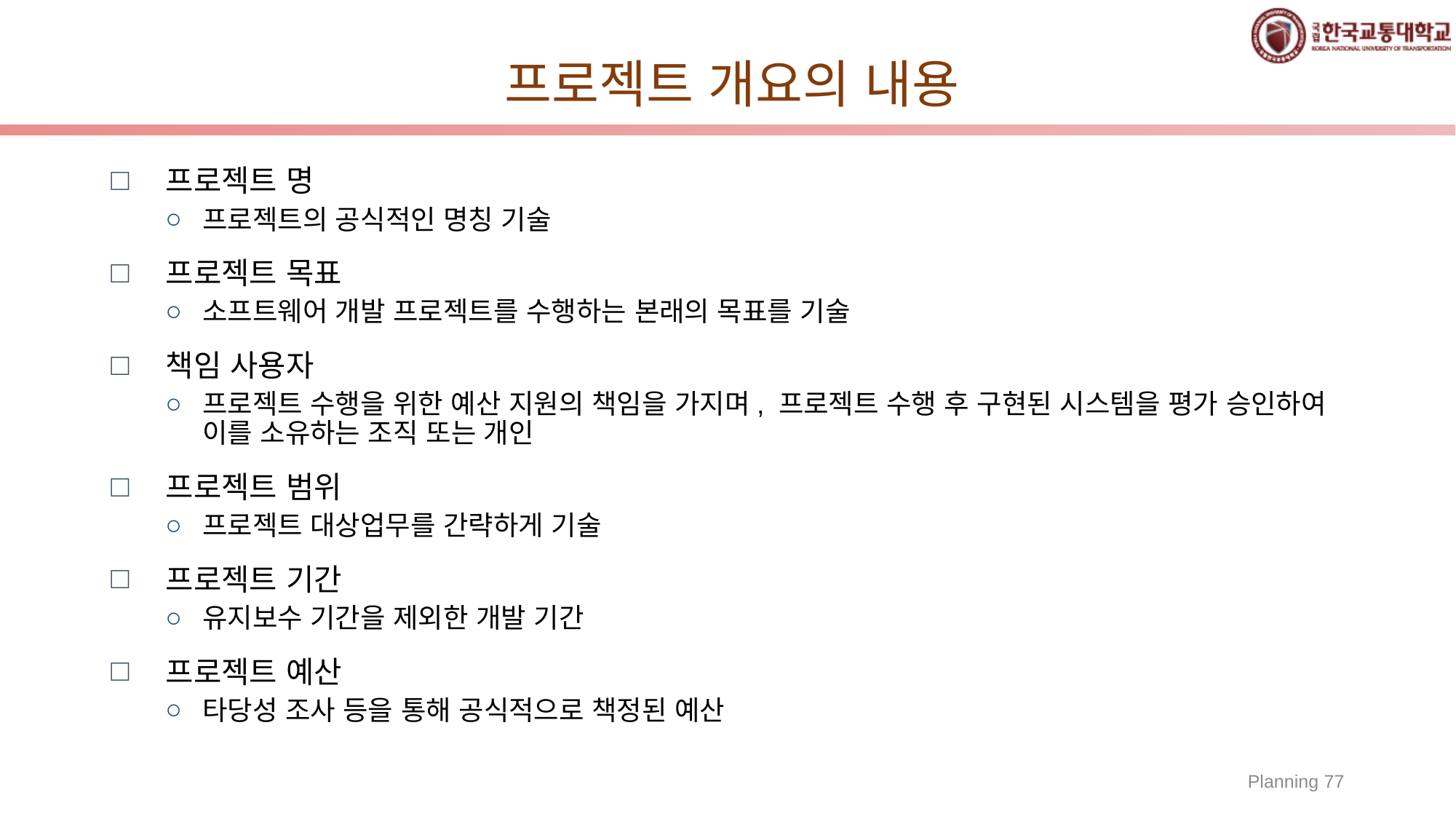

# 프로젝트 개요의 내용
프로젝트 명
프로젝트의 공식적인 명칭 기술
프로젝트 목표
소프트웨어 개발 프로젝트를 수행하는 본래의 목표를 기술
책임 사용자
프로젝트 수행을 위한 예산 지원의 책임을 가지며, 프로젝트 수행 후 구현된 시스템을 평가 승인하여 이를 소유하는 조직 또는 개인
프로젝트 범위
프로젝트 대상업무를 간략하게 기술
프로젝트 기간
유지보수 기간을 제외한 개발 기간
프로젝트 예산
타당성 조사 등을 통해 공식적으로 책정된 예산
Planning 77